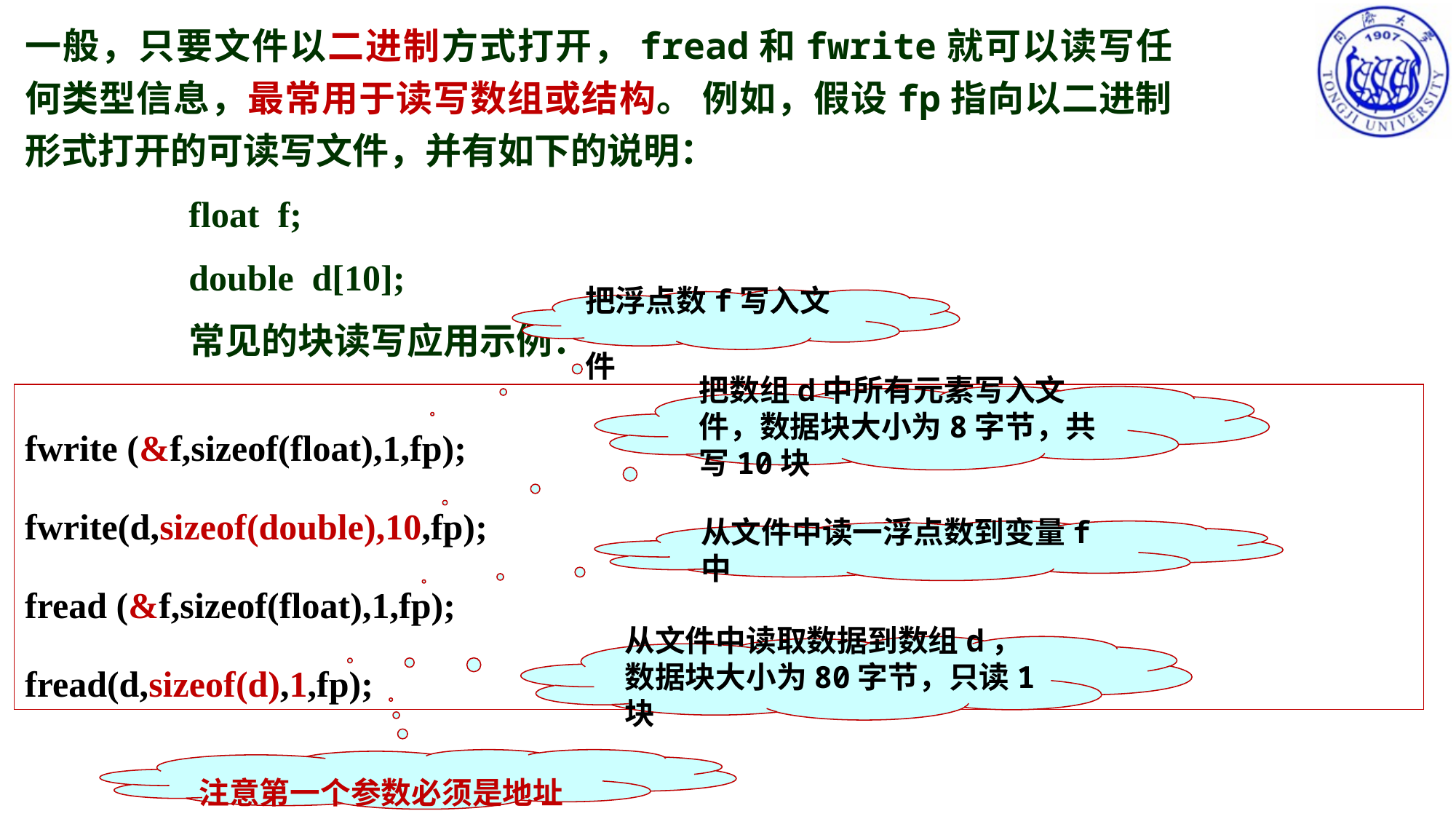

一般，只要文件以二进制方式打开，fread和fwrite就可以读写任何类型信息，最常用于读写数组或结构。 例如，假设fp指向以二进制形式打开的可读写文件，并有如下的说明：
float  f;
double  d[10];
常见的块读写应用示例：
把浮点数f写入文件
fwrite (&f,sizeof(float),1,fp);
fwrite(d,sizeof(double),10,fp);
fread (&f,sizeof(float),1,fp);
fread(d,sizeof(d),1,fp);
把数组d中所有元素写入文件，数据块大小为8字节，共写10块
从文件中读一浮点数到变量f中
从文件中读取数据到数组d，数据块大小为80字节，只读1块
注意第一个参数必须是地址